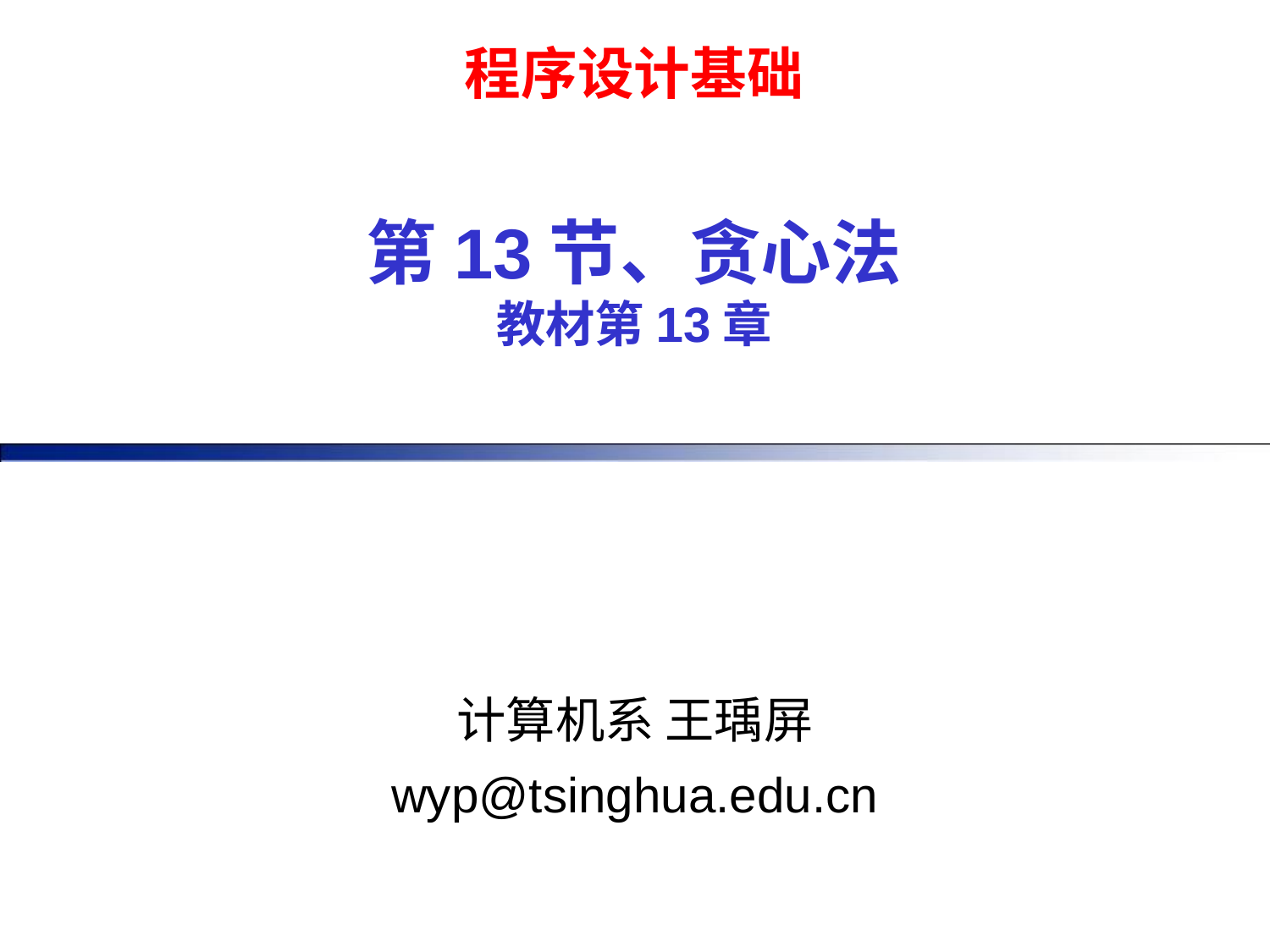

程序设计基础
# 第13节、贪心法 教材第13章
计算机系 王瑀屏
wyp@tsinghua.edu.cn